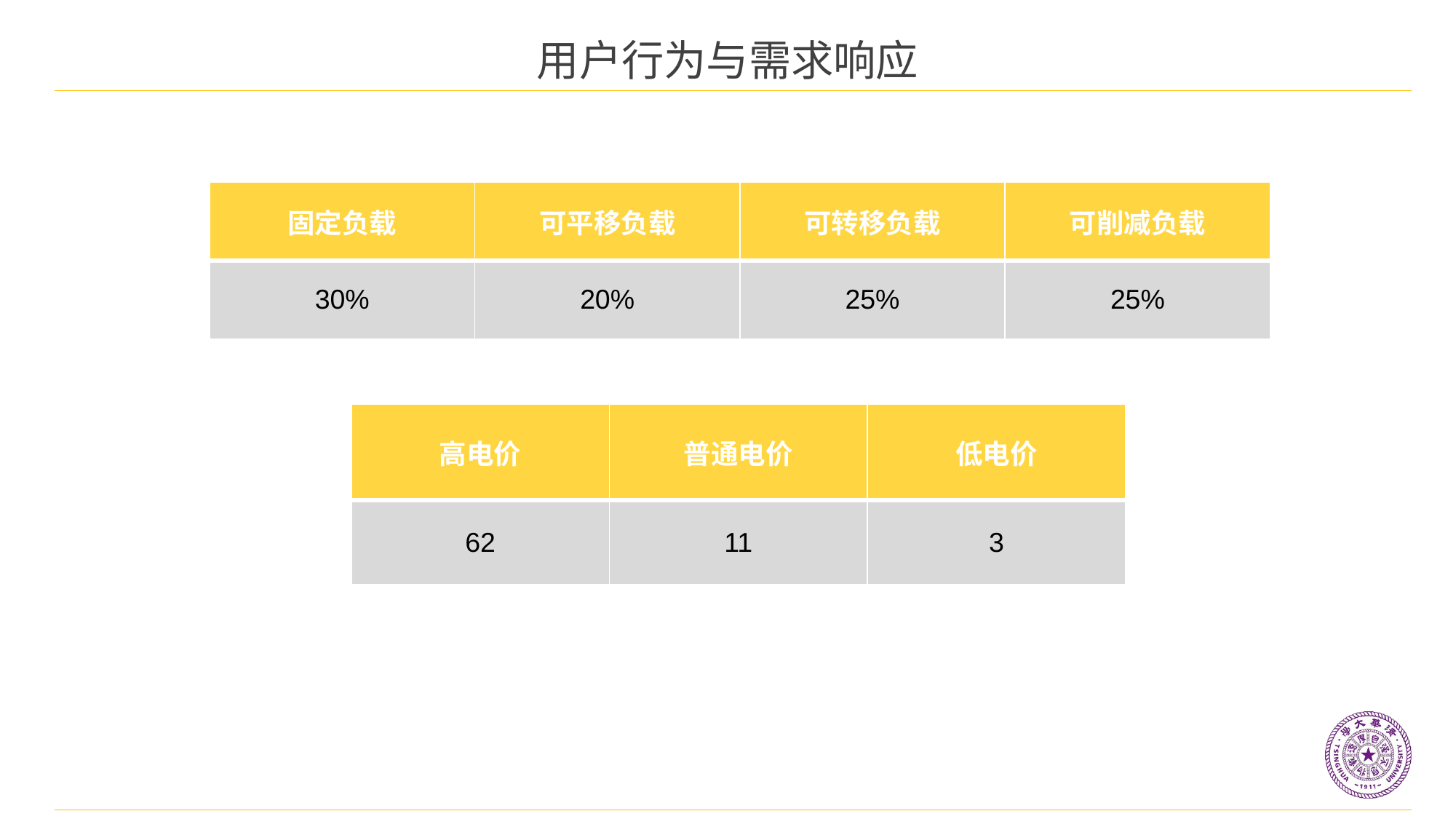

用户行为与需求响应

| 固定负载 | 可平移负载 | 可转移负载 | 可削减负载 |
| --- | --- | --- | --- |
| 30% | 20% | 25% | 25% |
| 高电价 | 普通电价 | 低电价 |
| --- | --- | --- |
| 62 | 11 | 3 |